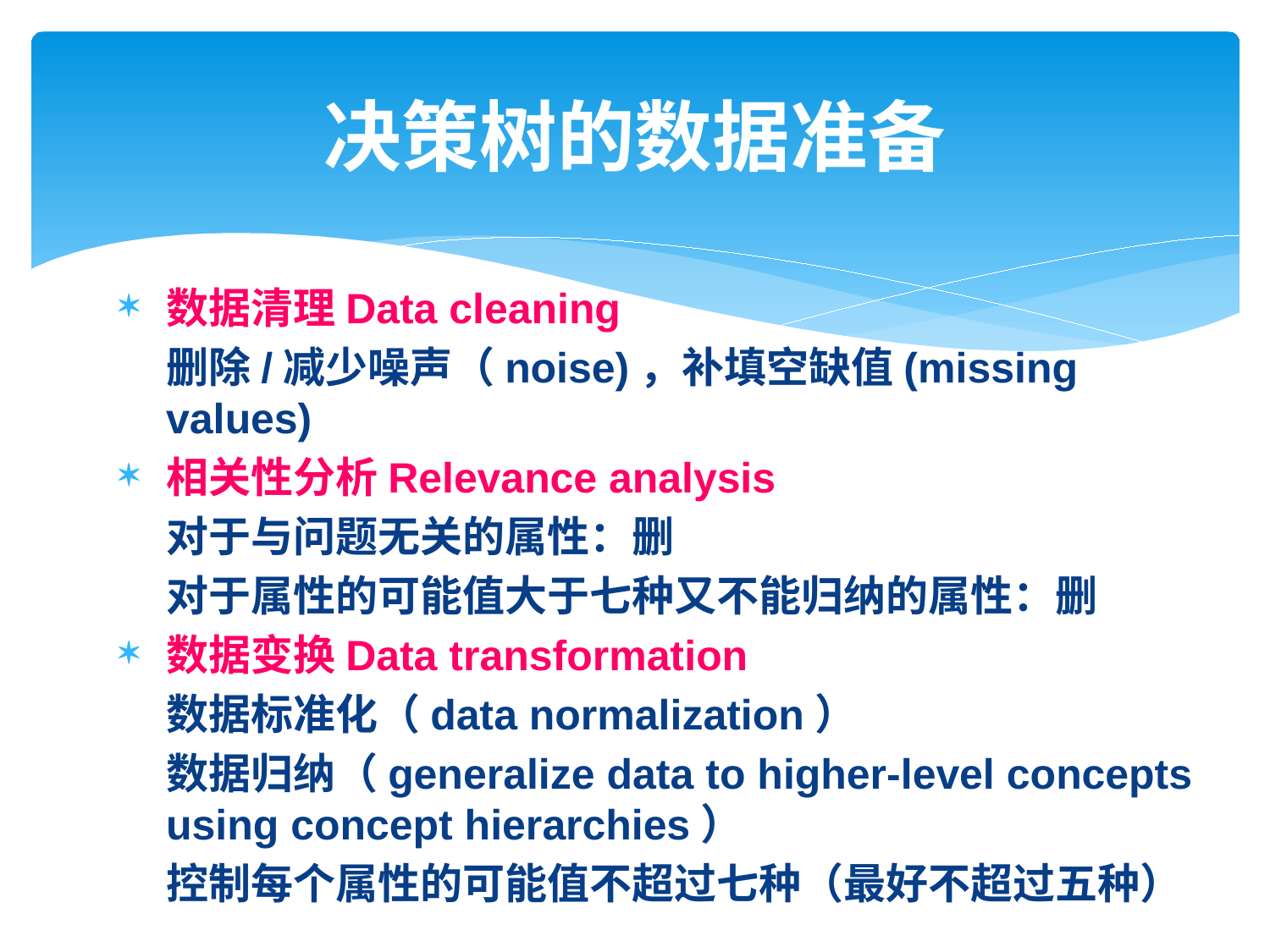

# 决策树的数据准备
数据清理Data cleaning
	删除/减少噪声（noise)，补填空缺值(missing values)
相关性分析Relevance analysis
	对于与问题无关的属性：删
	对于属性的可能值大于七种又不能归纳的属性：删
数据变换Data transformation
	数据标准化（data normalization）
	数据归纳（generalize data to higher-level concepts using concept hierarchies）
	控制每个属性的可能值不超过七种（最好不超过五种）